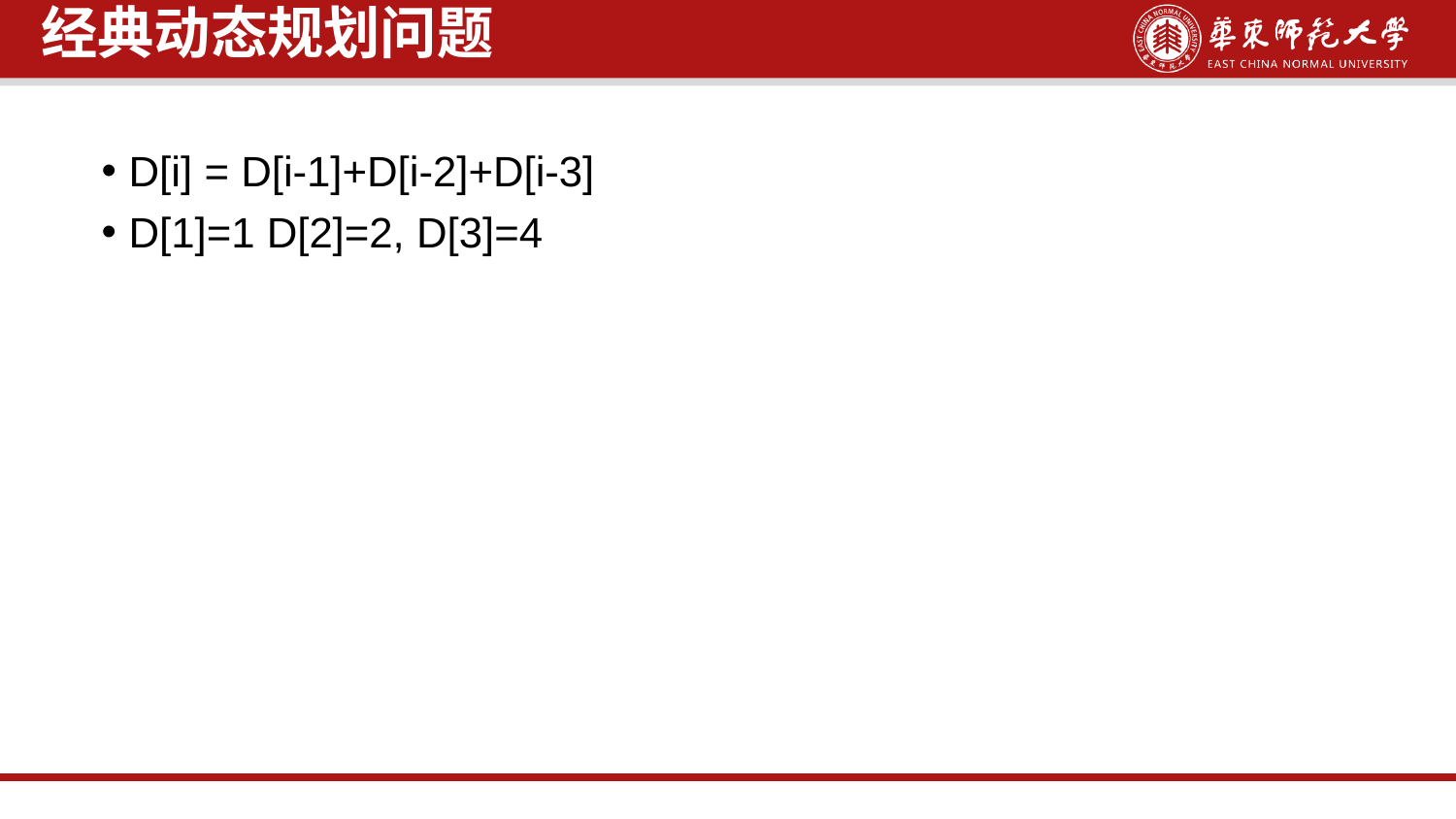

经典动态规划问题
D[i] = D[i-1]+D[i-2]+D[i-3]
D[1]=1 D[2]=2, D[3]=4